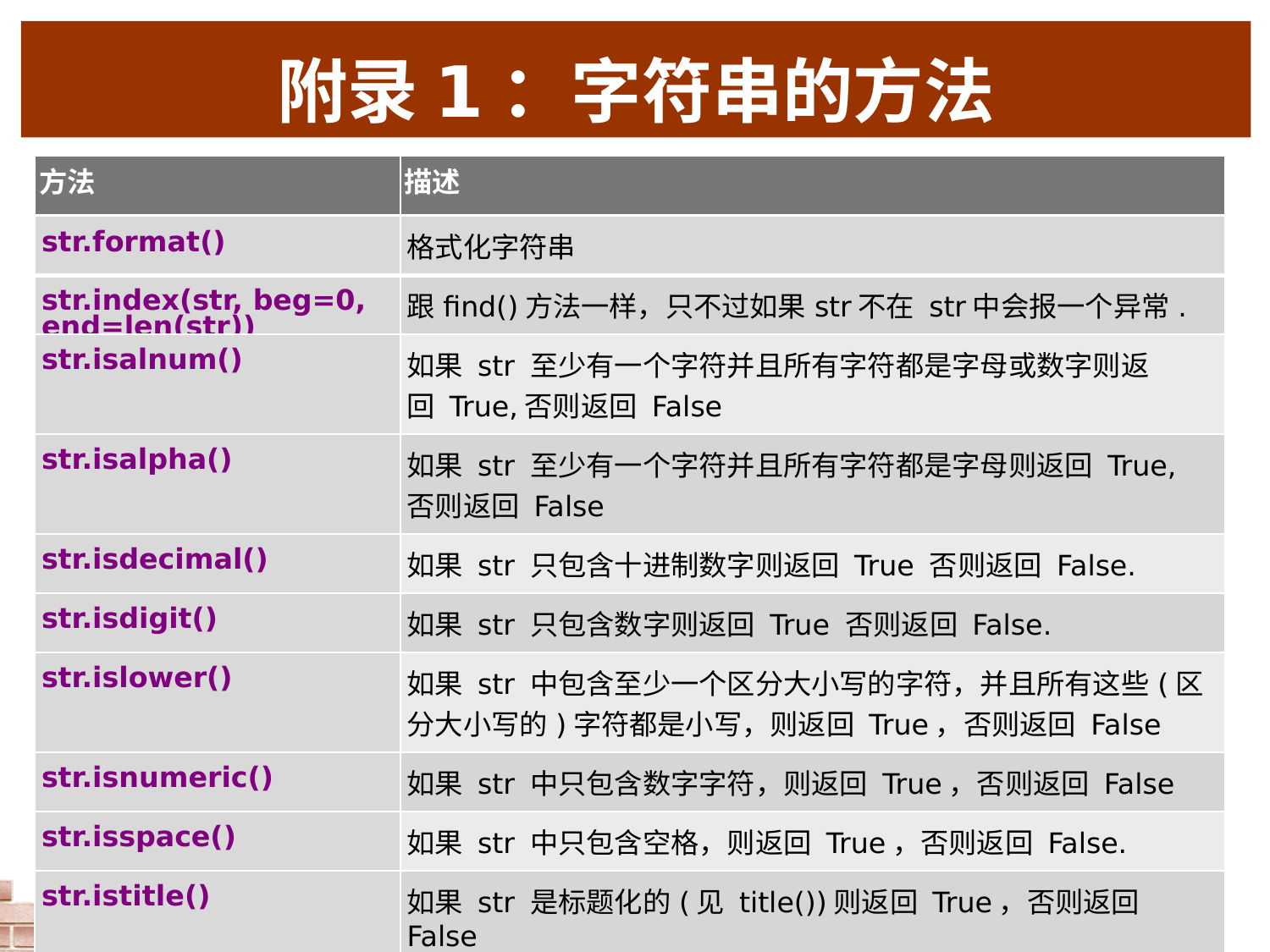

# 附录1：字符串的方法
| 方法 | 描述 |
| --- | --- |
| str.format() | 格式化字符串 |
| --- | --- |
| str.index(str, beg=0, end=len(str)) | 跟find()方法一样，只不过如果str不在 str中会报一个异常. |
| str.isalnum() | 如果 str 至少有一个字符并且所有字符都是字母或数字则返 回 True,否则返回 False |
| str.isalpha() | 如果 str 至少有一个字符并且所有字符都是字母则返回 True, 否则返回 False |
| str.isdecimal() | 如果 str 只包含十进制数字则返回 True 否则返回 False. |
| str.isdigit() | 如果 str 只包含数字则返回 True 否则返回 False. |
| str.islower() | 如果 str 中包含至少一个区分大小写的字符，并且所有这些(区分大小写的)字符都是小写，则返回 True，否则返回 False |
| str.isnumeric() | 如果 str 中只包含数字字符，则返回 True，否则返回 False |
| str.isspace() | 如果 str 中只包含空格，则返回 True，否则返回 False. |
| str.istitle() | 如果 str 是标题化的(见 title())则返回 True，否则返回 False |